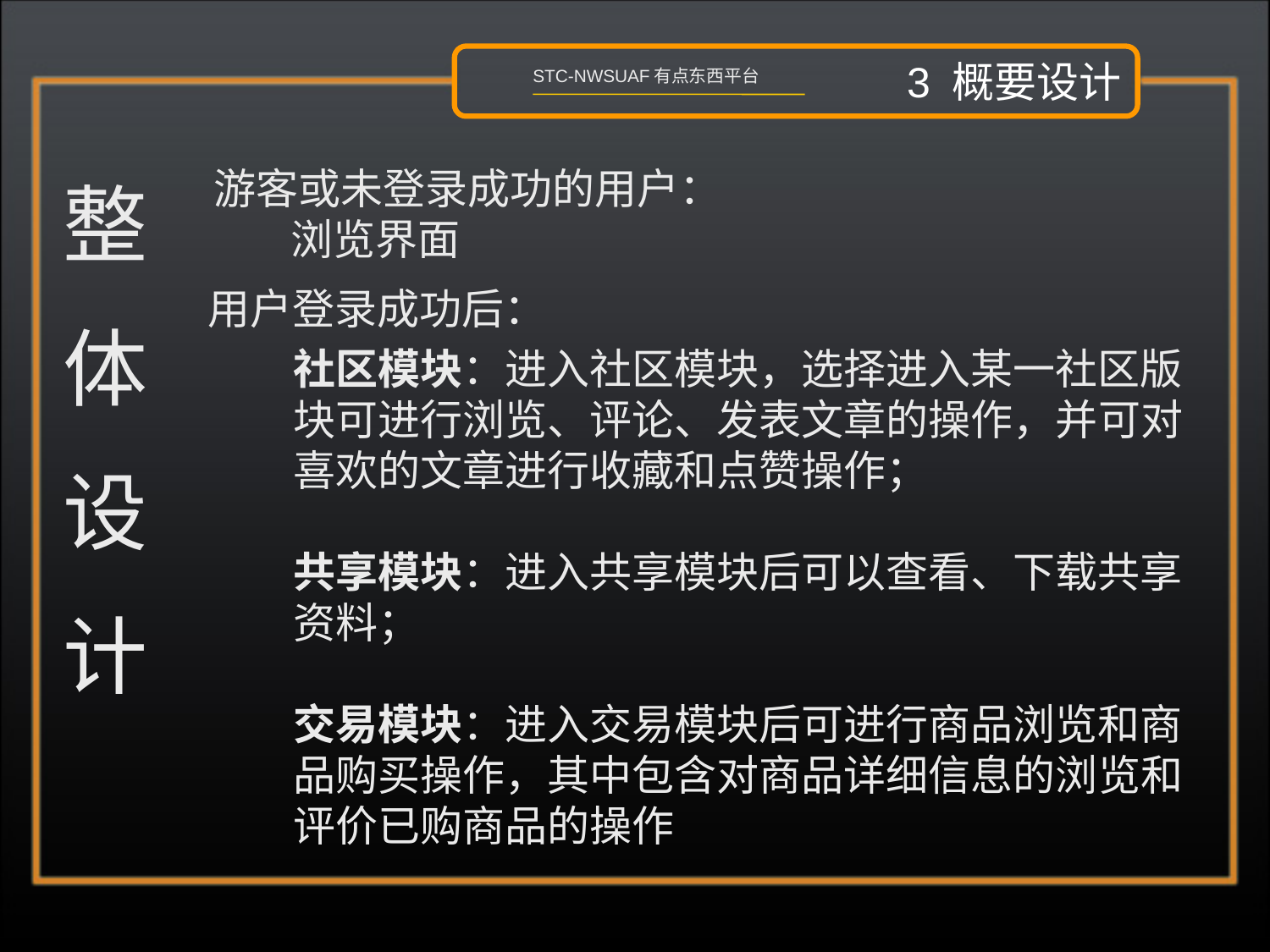

3 概要设计
STC-NWSUAF有点东西平台

游客或未登录成功的用户：
       浏览界面
整
体
设
计
用户登录成功后：
社区模块：进入社区模块，选择进入某一社区版块可进行浏览、评论、发表文章的操作，并可对喜欢的文章进行收藏和点赞操作；

共享模块：进入共享模块后可以查看、下载共享资料；

交易模块：进入交易模块后可进行商品浏览和商品购买操作，其中包含对商品详细信息的浏览和评价已购商品的操作